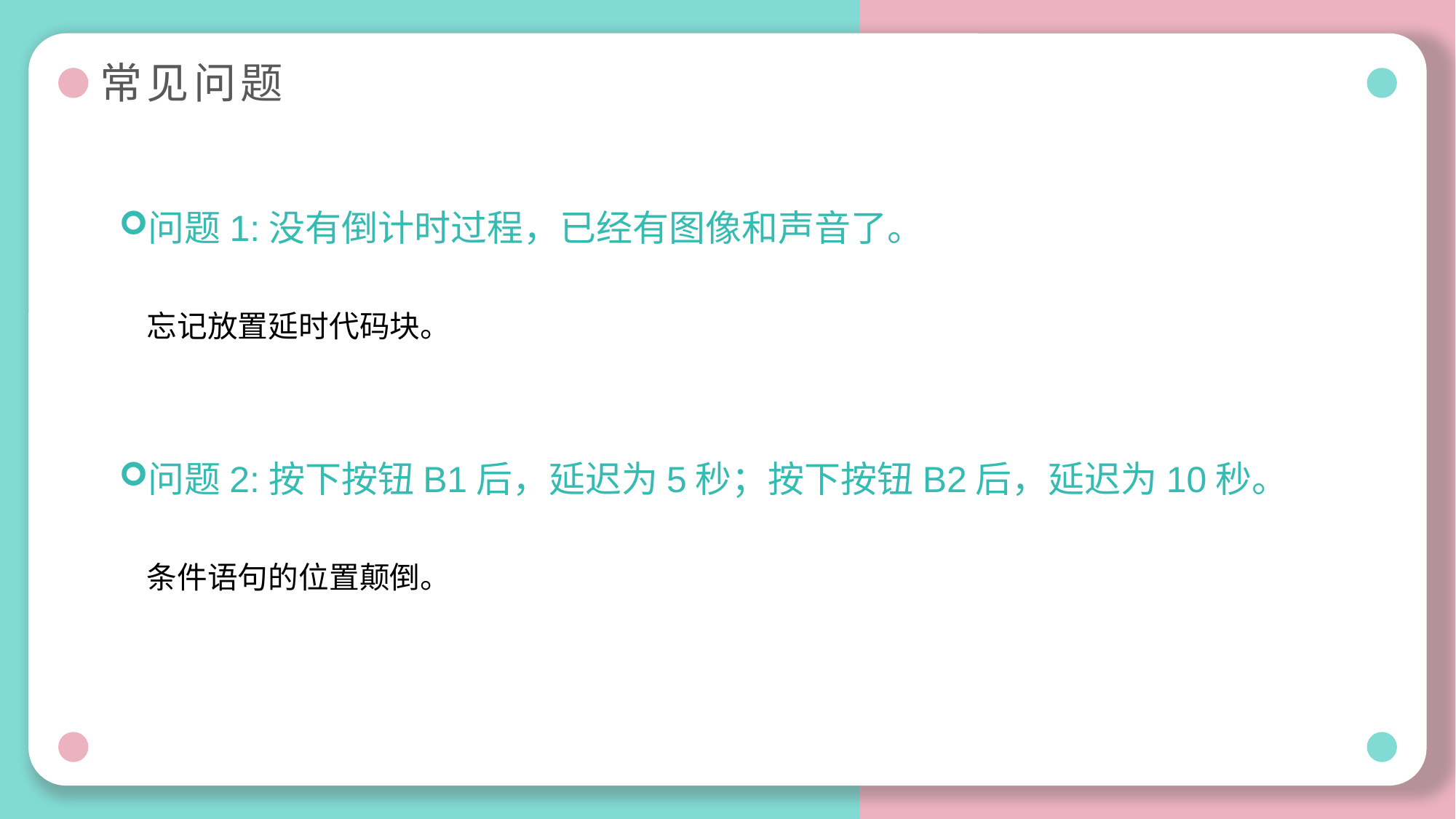

# 常见问题
问题1:没有倒计时过程，已经有图像和声音了。
忘记放置延时代码块。
问题2:按下按钮B1后，延迟为5秒；按下按钮B2后，延迟为10秒。
条件语句的位置颠倒。